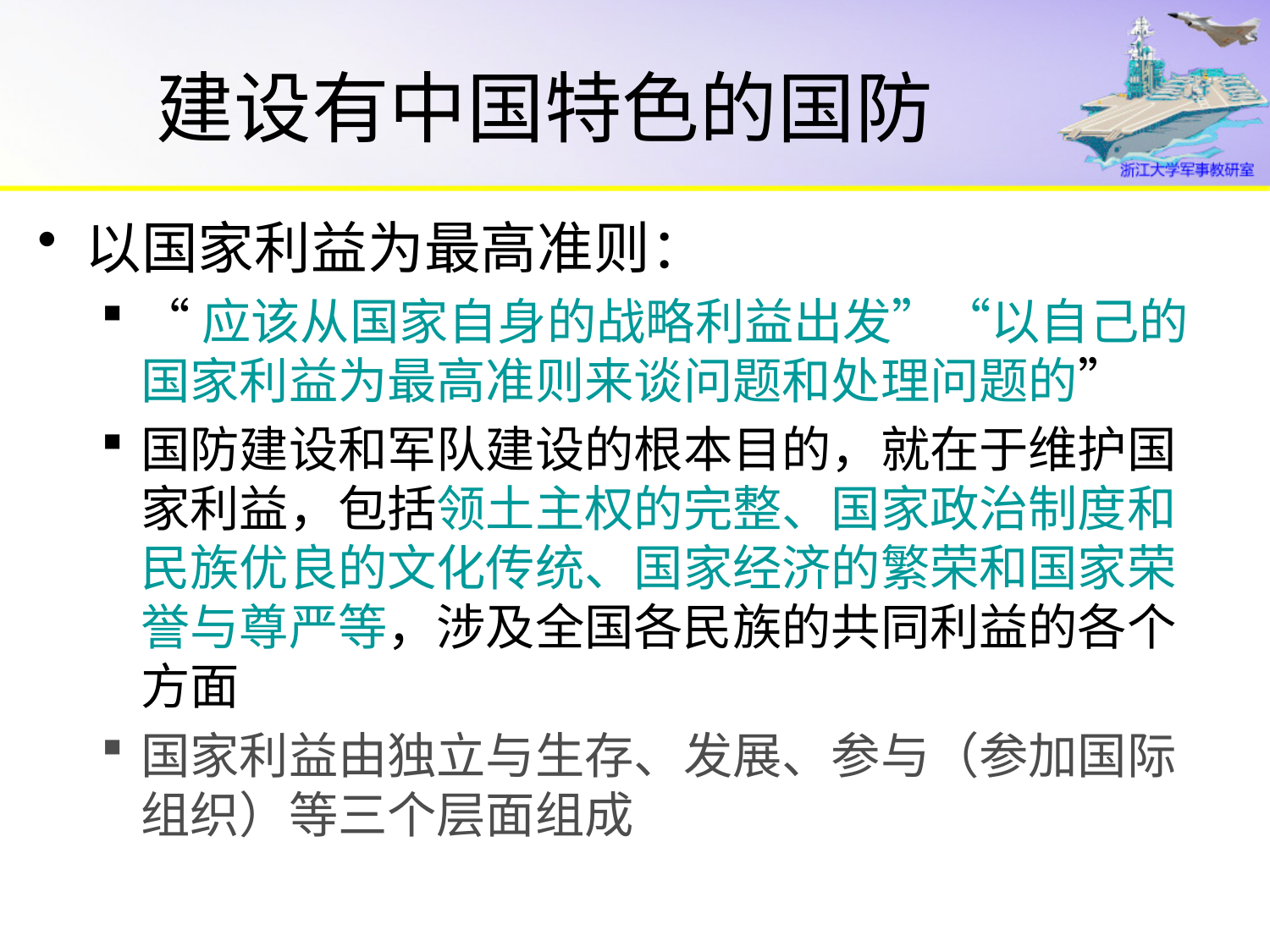

# 建设有中国特色的国防
以国家利益为最高准则：
“应该从国家自身的战略利益出发”“以自己的国家利益为最高准则来谈问题和处理问题的”
国防建设和军队建设的根本目的，就在于维护国家利益，包括领土主权的完整、国家政治制度和民族优良的文化传统、国家经济的繁荣和国家荣誉与尊严等，涉及全国各民族的共同利益的各个方面
国家利益由独立与生存、发展、参与（参加国际组织）等三个层面组成